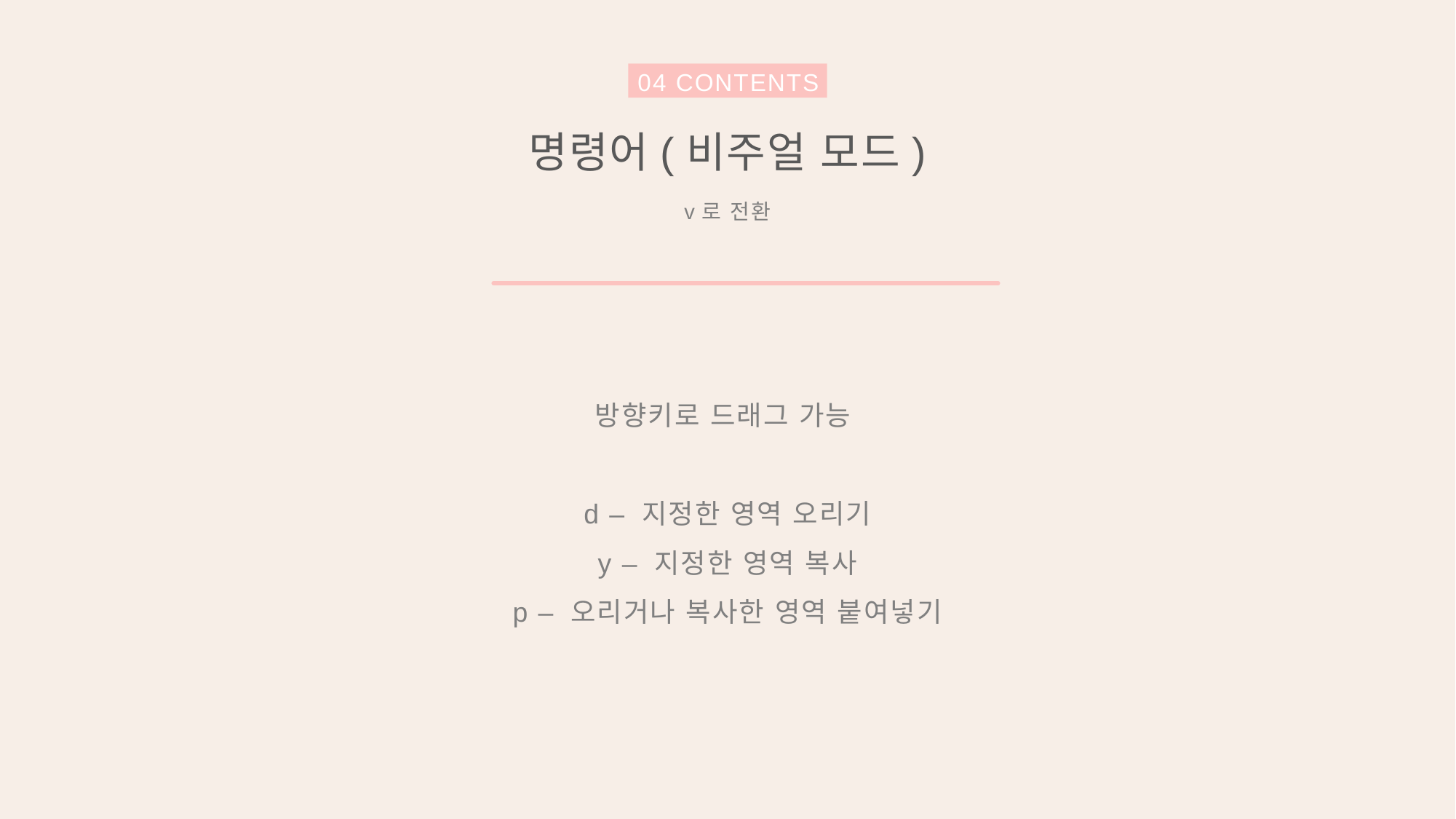

04 CONTENTS
명령어(비주얼 모드)
v로 전환
방향키로 드래그 가능

d – 지정한 영역 오리기
y – 지정한 영역 복사
p – 오리거나 복사한 영역 붙여넣기